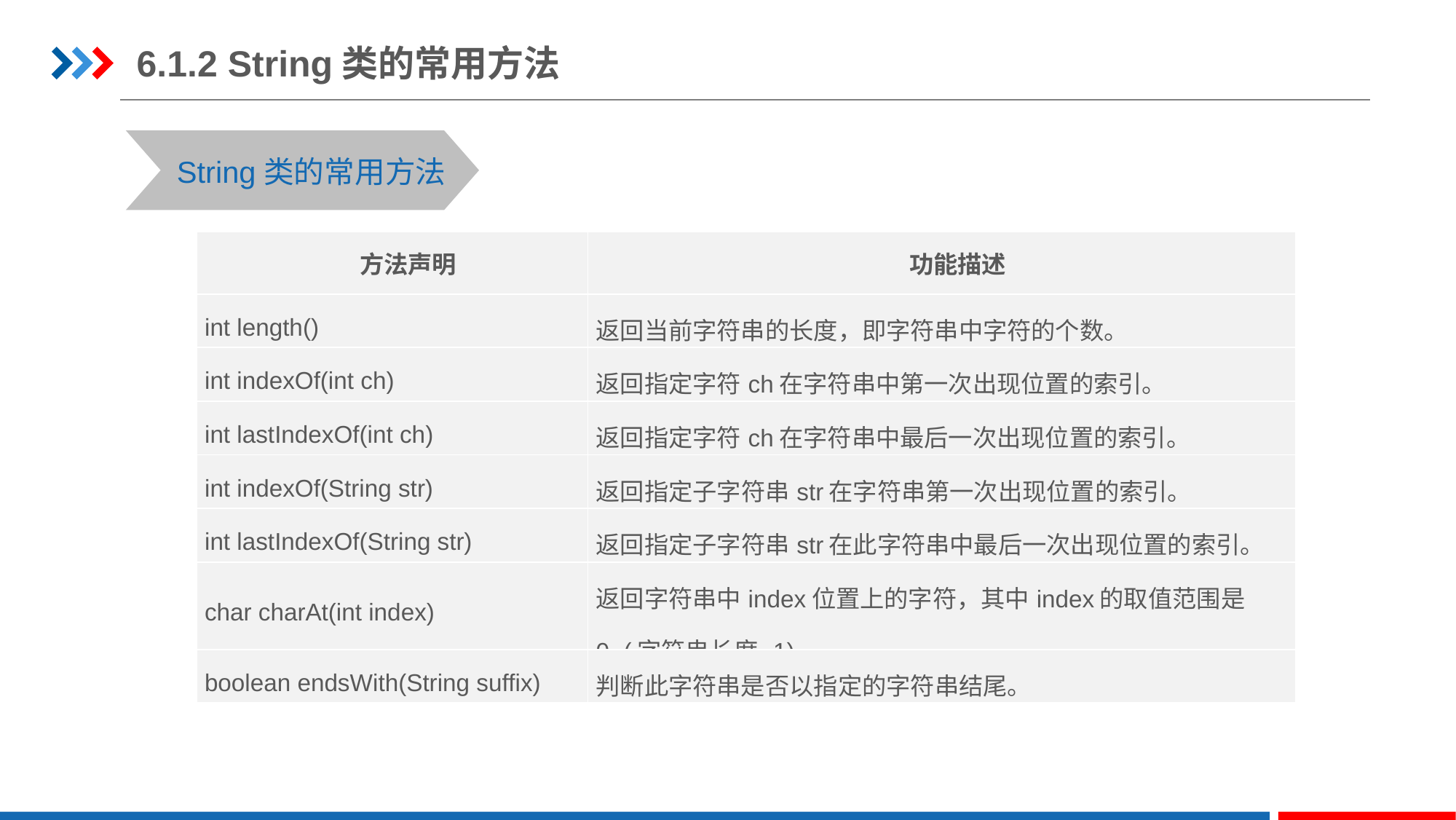

6.1.2 String类的常用方法

String类的常用方法
| 方法声明 | 功能描述 |
| --- | --- |
| int length() | 返回当前字符串的长度，即字符串中字符的个数。 |
| int indexOf(int ch) | 返回指定字符ch在字符串中第一次出现位置的索引。 |
| int lastIndexOf(int ch) | 返回指定字符ch在字符串中最后一次出现位置的索引。 |
| int indexOf(String str) | 返回指定子字符串str在字符串第一次出现位置的索引。 |
| int lastIndexOf(String str) | 返回指定子字符串str在此字符串中最后一次出现位置的索引。 |
| char charAt(int index) | 返回字符串中index位置上的字符，其中index的取值范围是0~(字符串长度-1)。 |
| boolean endsWith(String suffix) | 判断此字符串是否以指定的字符串结尾。 |